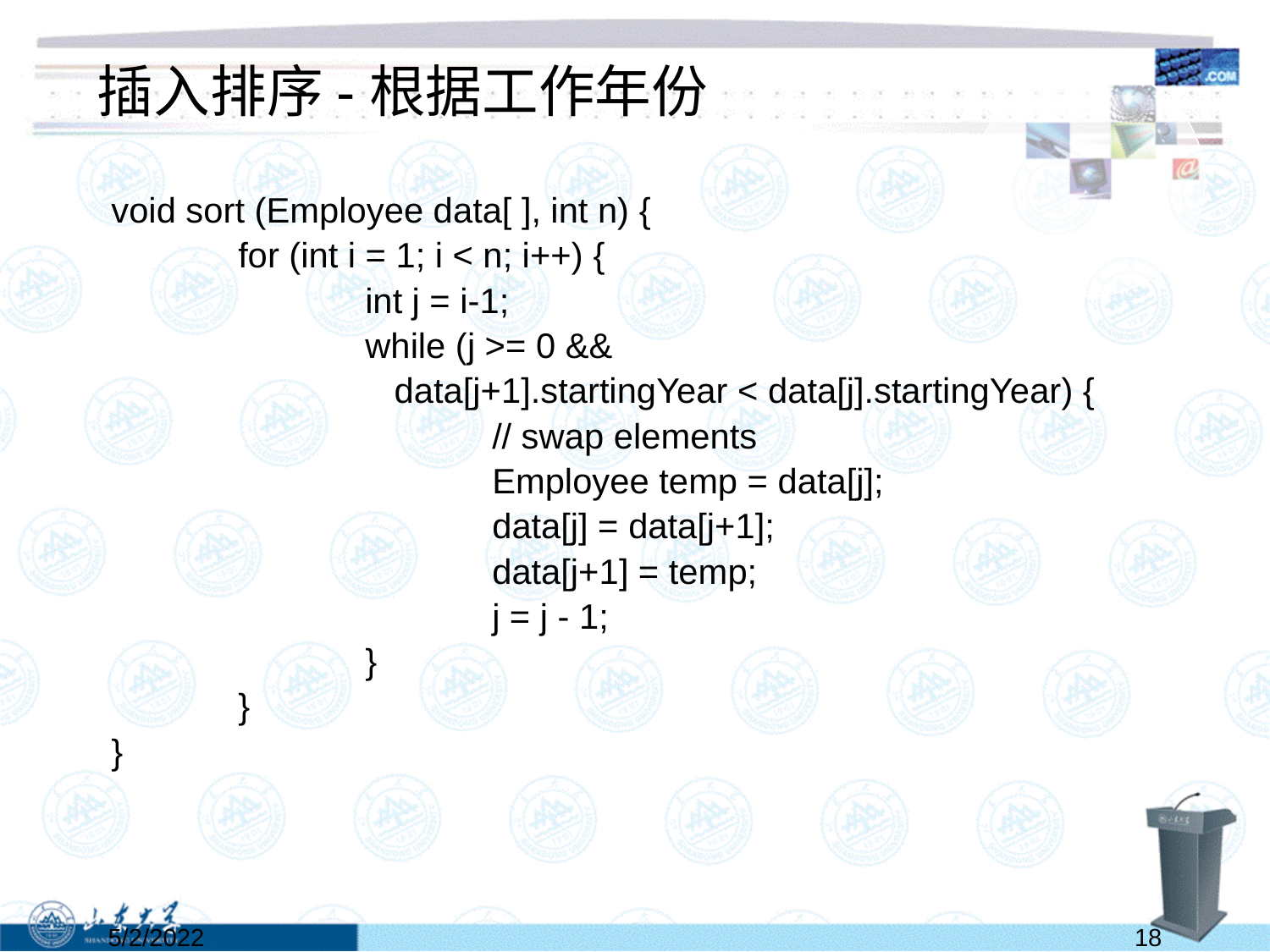

# 插入排序-根据工作年份
void sort (Employee data[ ], int n) {
	for (int i = 1; i < n; i++) {
		int j = i-1;
		while (j >= 0 &&
		   data[j+1].startingYear < data[j].startingYear) {
			// swap elements
			Employee temp = data[j];
			data[j] = data[j+1];
			data[j+1] = temp;
			j = j - 1;
		}
	}
}
5/2/2022
18